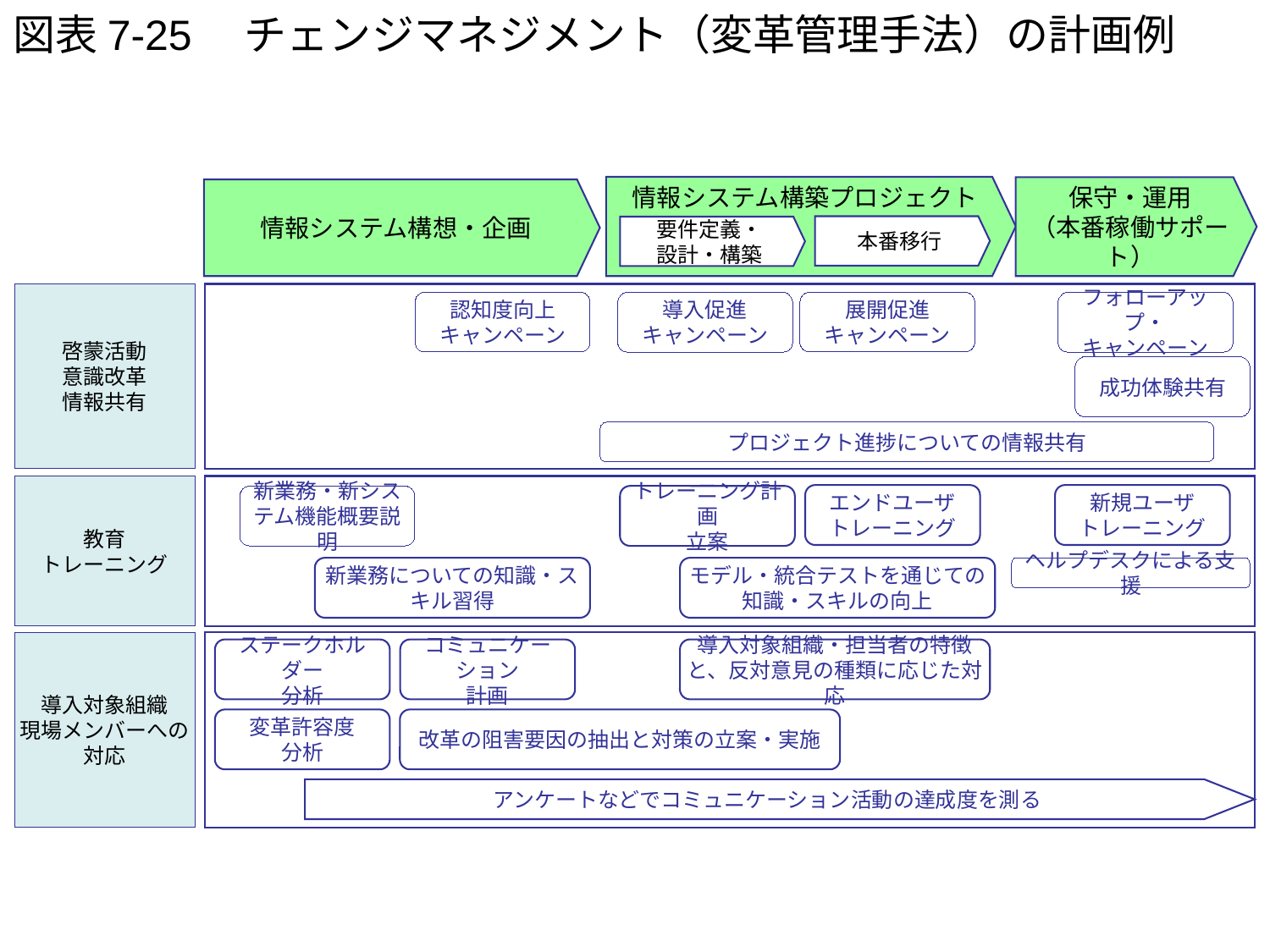

# 図表7-25　チェンジマネジメント（変革管理手法）の計画例

情報システム構築プロジェクト

保守・運用
（本番稼働サポート）
情報システム構想・企画
本番移行
要件定義・
設計・構築
啓蒙活動
意識改革
情報共有

認知度向上
キャンペーン
展開促進
キャンペーン
導入促進
キャンペーン
フォローアップ・
キャンペーン
成功体験共有
プロジェクト進捗についての情報共有
教育
トレーニング

エンドユーザ
トレーニング
新規ユーザ
トレーニング
新業務・新システム機能概要説明
トレーニング計画
立案
新業務についての知識・スキル習得
モデル・統合テストを通じての知識・スキルの向上
ヘルプデスクによる支援
導入対象組織
現場メンバーへの
対応

ステークホルダー
分析
コミュニケーション
計画
導入対象組織・担当者の特徴と、反対意見の種類に応じた対応
変革許容度
分析
改革の阻害要因の抽出と対策の立案・実施
アンケートなどでコミュニケーション活動の達成度を測る